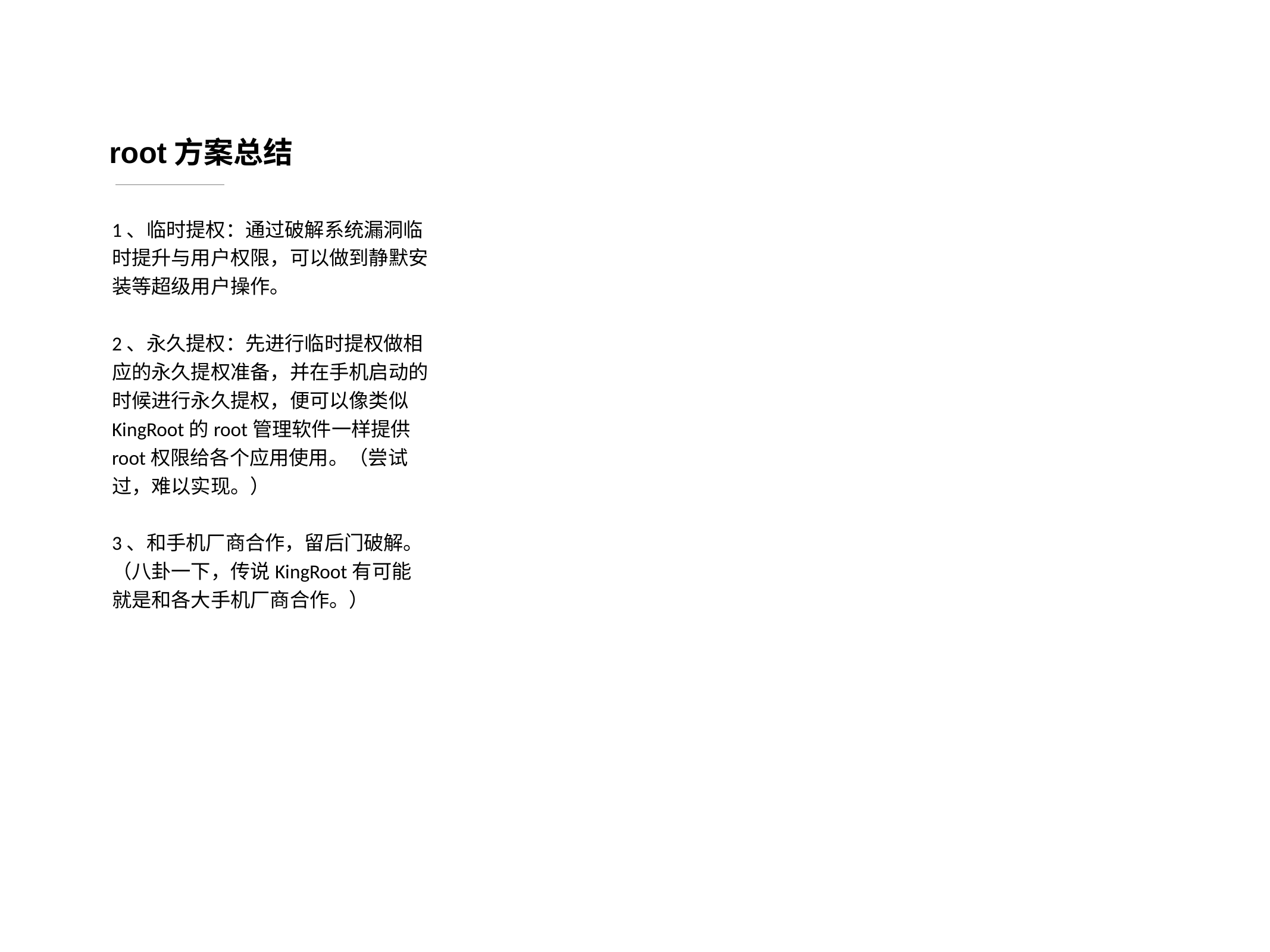

root方案总结

1、临时提权：通过破解系统漏洞临时提升与用户权限，可以做到静默安装等超级用户操作。

2、永久提权：先进行临时提权做相应的永久提权准备，并在手机启动的时候进行永久提权，便可以像类似KingRoot的root管理软件一样提供root权限给各个应用使用。（尝试过，难以实现。）

3、和手机厂商合作，留后门破解。（八卦一下，传说KingRoot有可能就是和各大手机厂商合作😁。）